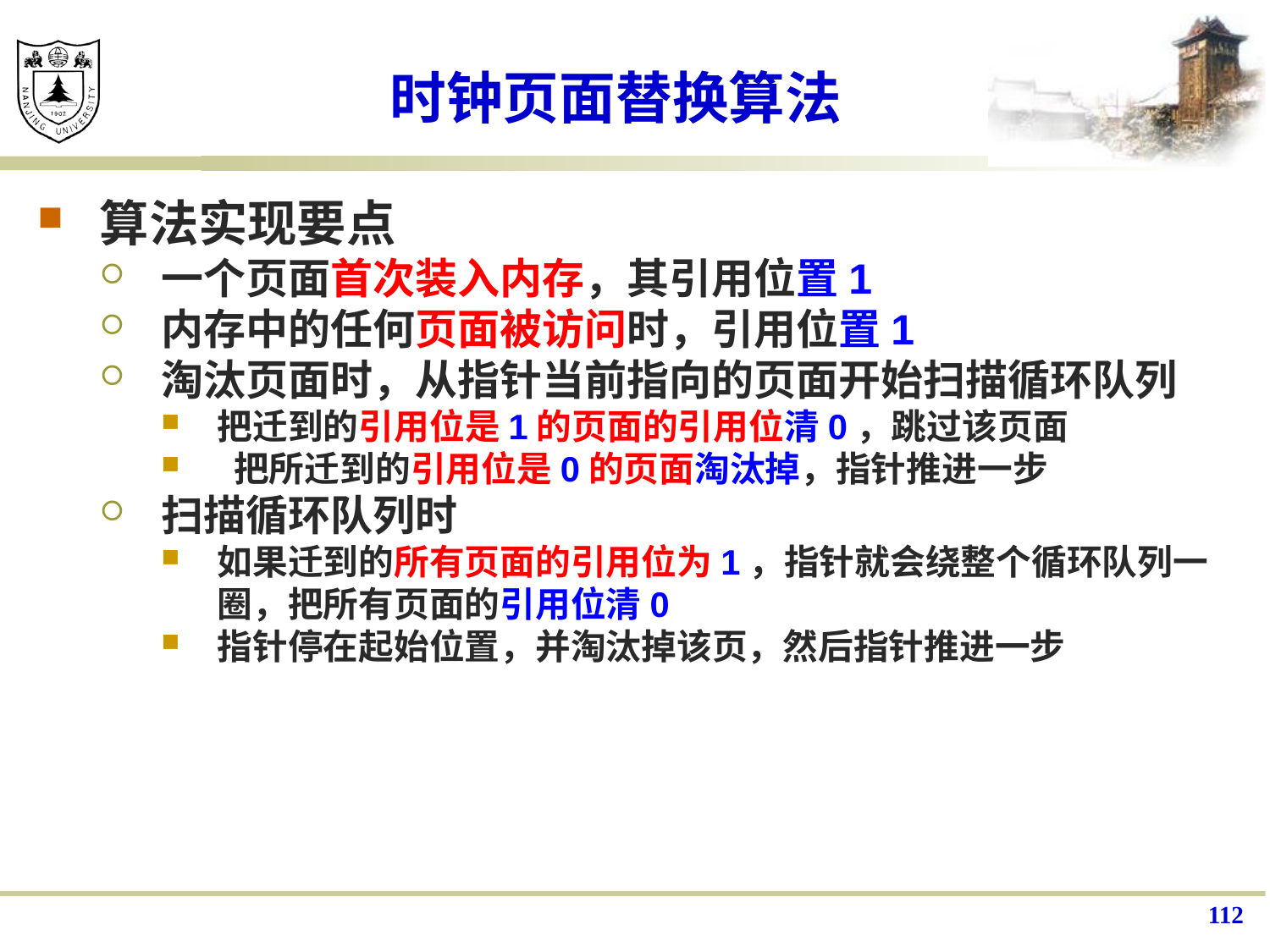

# 时钟页面替换算法
算法实现要点
一个页面首次装入内存，其引用位置1
内存中的任何页面被访问时，引用位置1
淘汰页面时，从指针当前指向的页面开始扫描循环队列
把迁到的引用位是1的页面的引用位清0，跳过该页面
 把所迁到的引用位是0的页面淘汰掉，指针推进一步
扫描循环队列时
如果迁到的所有页面的引用位为1，指针就会绕整个循环队列一圈，把所有页面的引用位清0
指针停在起始位置，并淘汰掉该页，然后指针推进一步
112